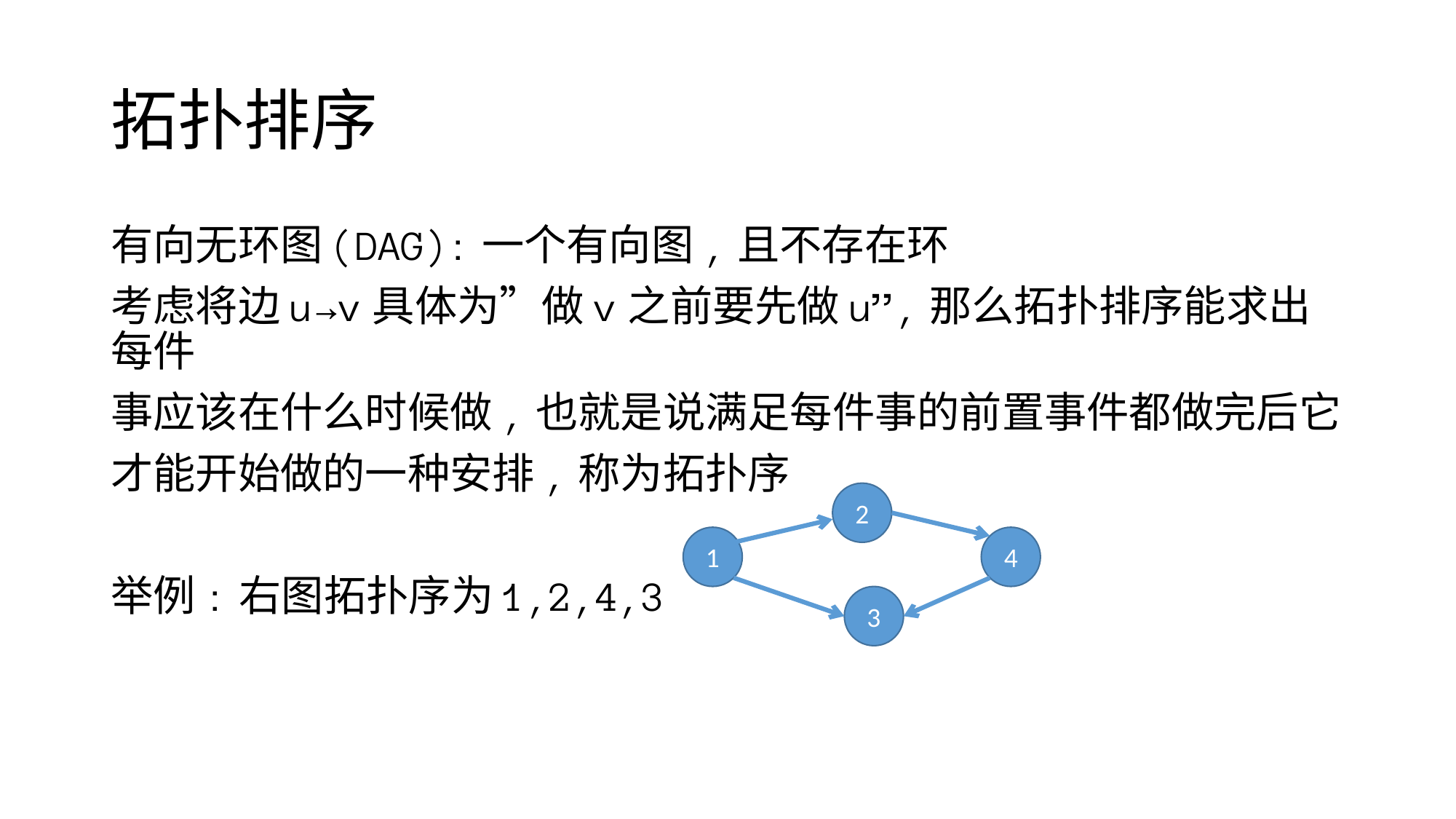

# 拓扑排序
有向无环图(DAG):一个有向图,且不存在环
考虑将边u→v具体为”做v之前要先做u”,那么拓扑排序能求出每件
事应该在什么时候做,也就是说满足每件事的前置事件都做完后它
才能开始做的一种安排,称为拓扑序

举例:右图拓扑序为1,2,4,3
2
1
3
4